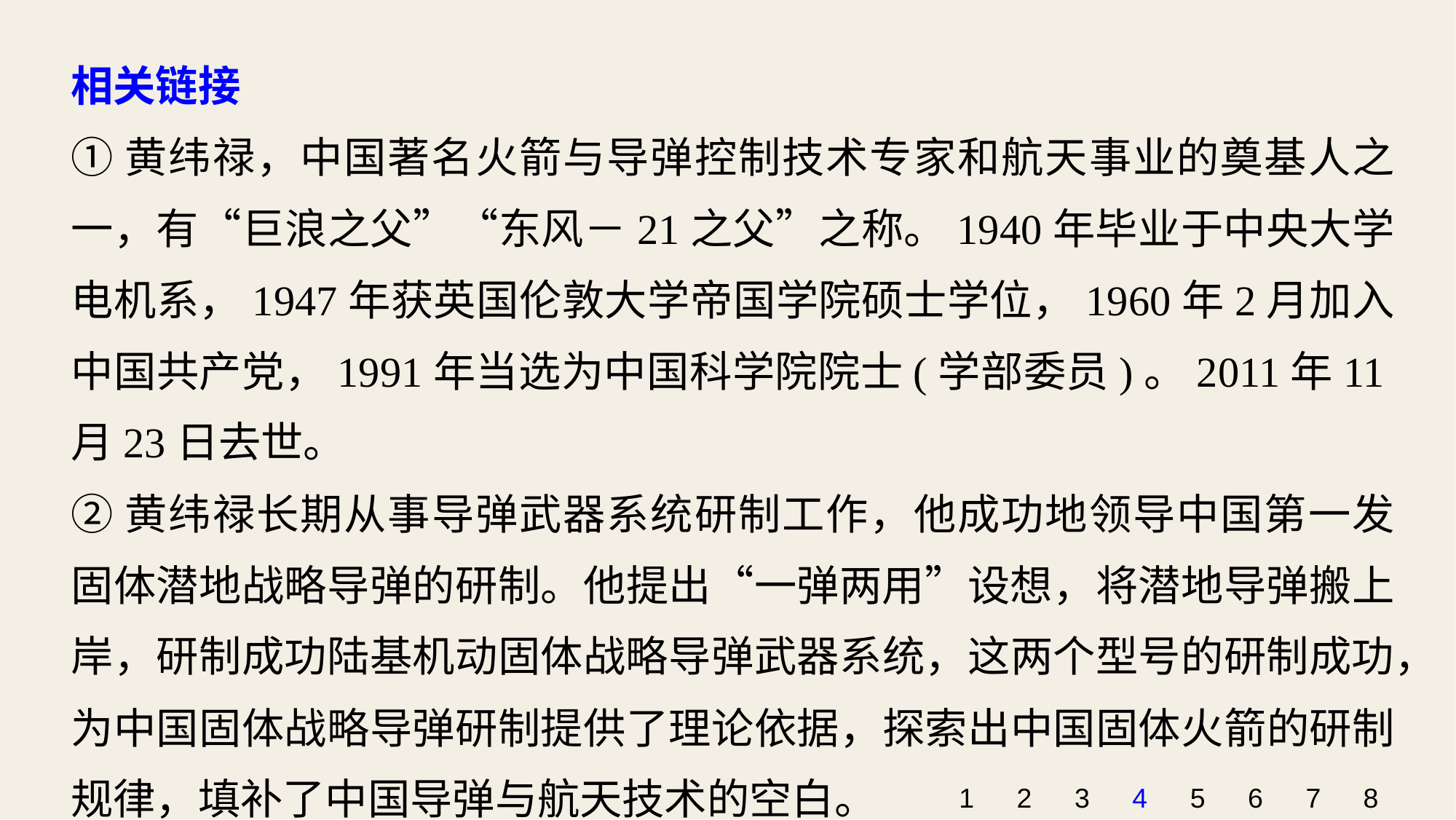

相关链接
①黄纬禄，中国著名火箭与导弹控制技术专家和航天事业的奠基人之一，有“巨浪之父”“东风－21之父”之称。1940年毕业于中央大学电机系，1947年获英国伦敦大学帝国学院硕士学位，1960年2月加入中国共产党，1991年当选为中国科学院院士(学部委员)。2011年11月23日去世。
②黄纬禄长期从事导弹武器系统研制工作，他成功地领导中国第一发固体潜地战略导弹的研制。他提出“一弹两用”设想，将潜地导弹搬上岸，研制成功陆基机动固体战略导弹武器系统，这两个型号的研制成功，为中国固体战略导弹研制提供了理论依据，探索出中国固体火箭的研制规律，填补了中国导弹与航天技术的空白。
1
2
3
4
5
6
7
8